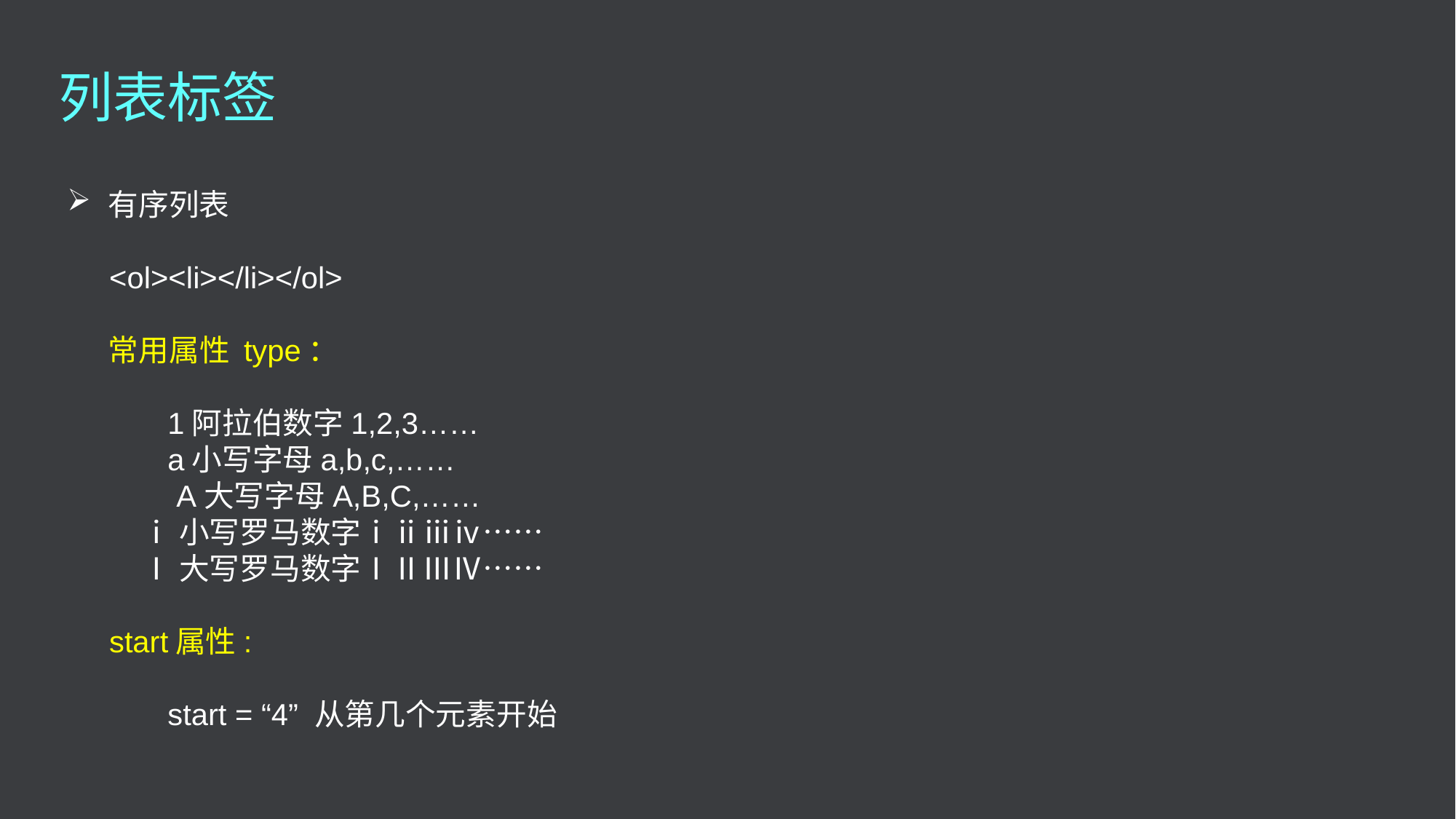

# 列表标签
有序列表

     <ol><li></li></ol>

     常用属性 type：

            1阿拉伯数字1,2,3……
            a小写字母a,b,c,……
	A大写字母A,B,C,……
           ⅰ小写罗马数字ⅰⅱⅲⅳ……
           Ⅰ大写罗马数字ⅠⅡⅢⅣ……

     start属性:

            start = “4” 从第几个元素开始